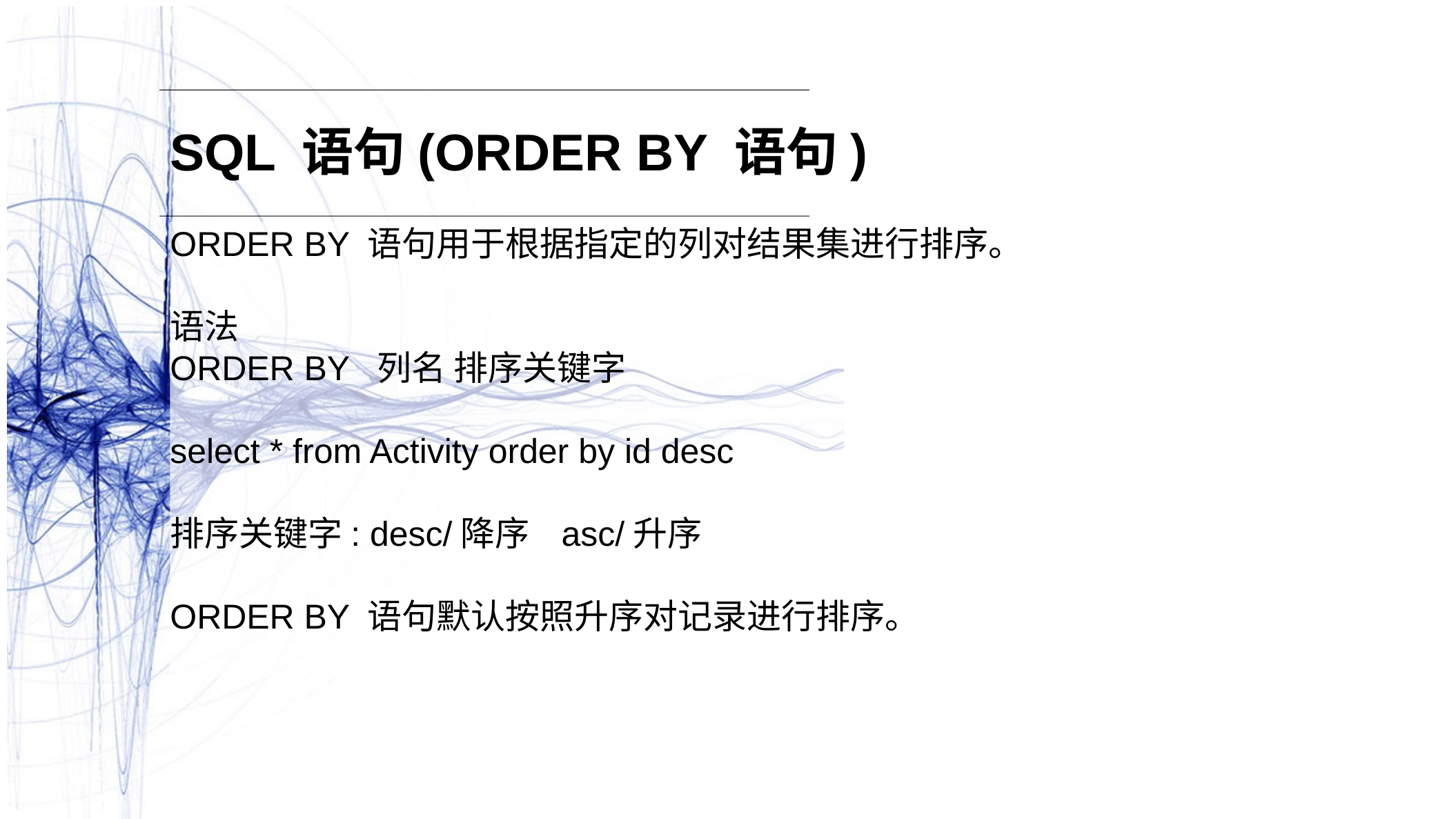

SQL 语句(ORDER BY 语句)

ORDER BY 语句用于根据指定的列对结果集进行排序。

语法
ORDER BY  列名 排序关键字

select * from Activity order by id desc

排序关键字: desc/降序   asc/升序

ORDER BY 语句默认按照升序对记录进行排序。